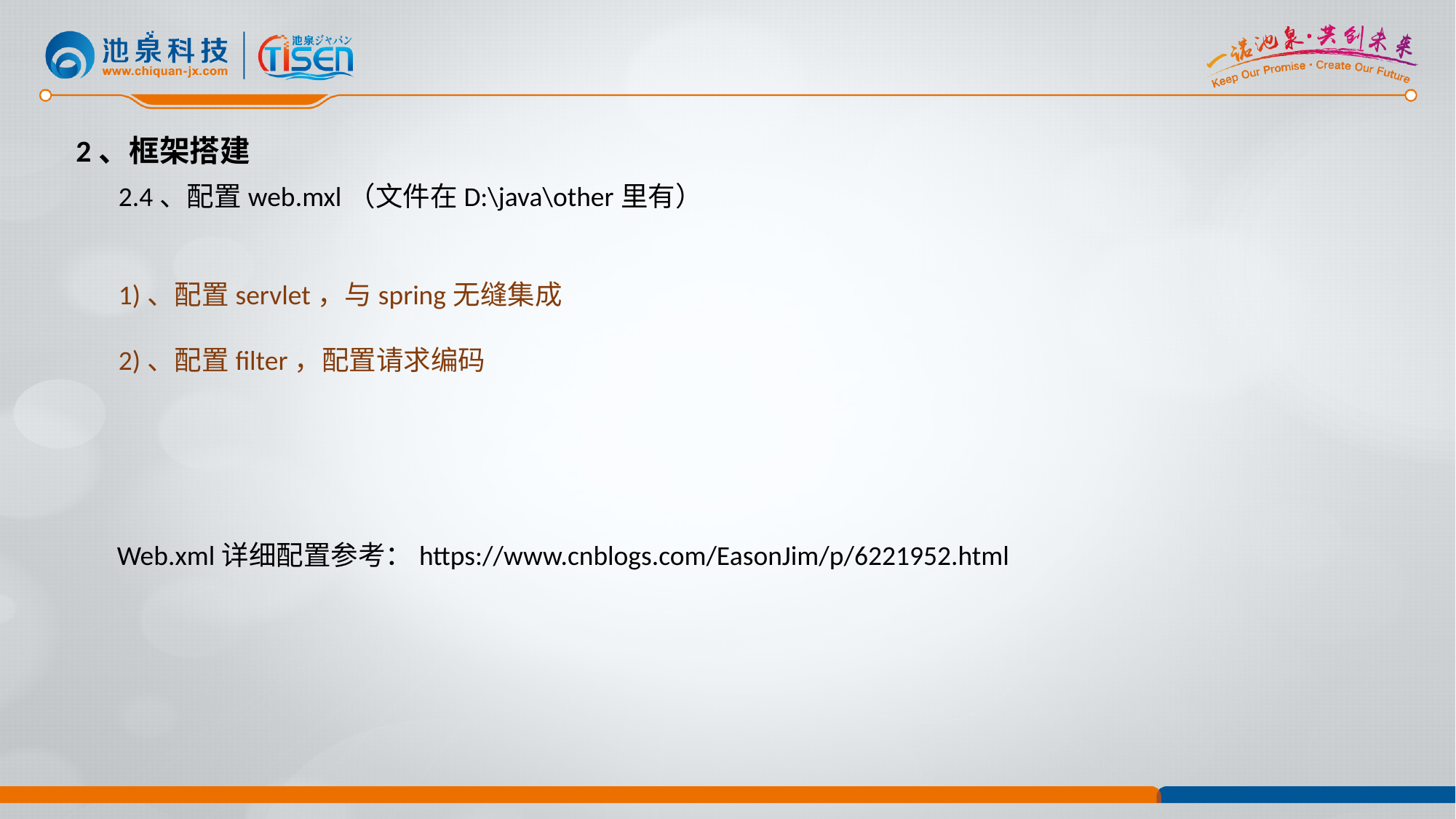

2、框架搭建
2.4、配置web.mxl（文件在D:\java\other里有）

1)、配置servlet，与spring无缝集成
2)、配置filter，配置请求编码
Web.xml详细配置参考：https://www.cnblogs.com/EasonJim/p/6221952.html